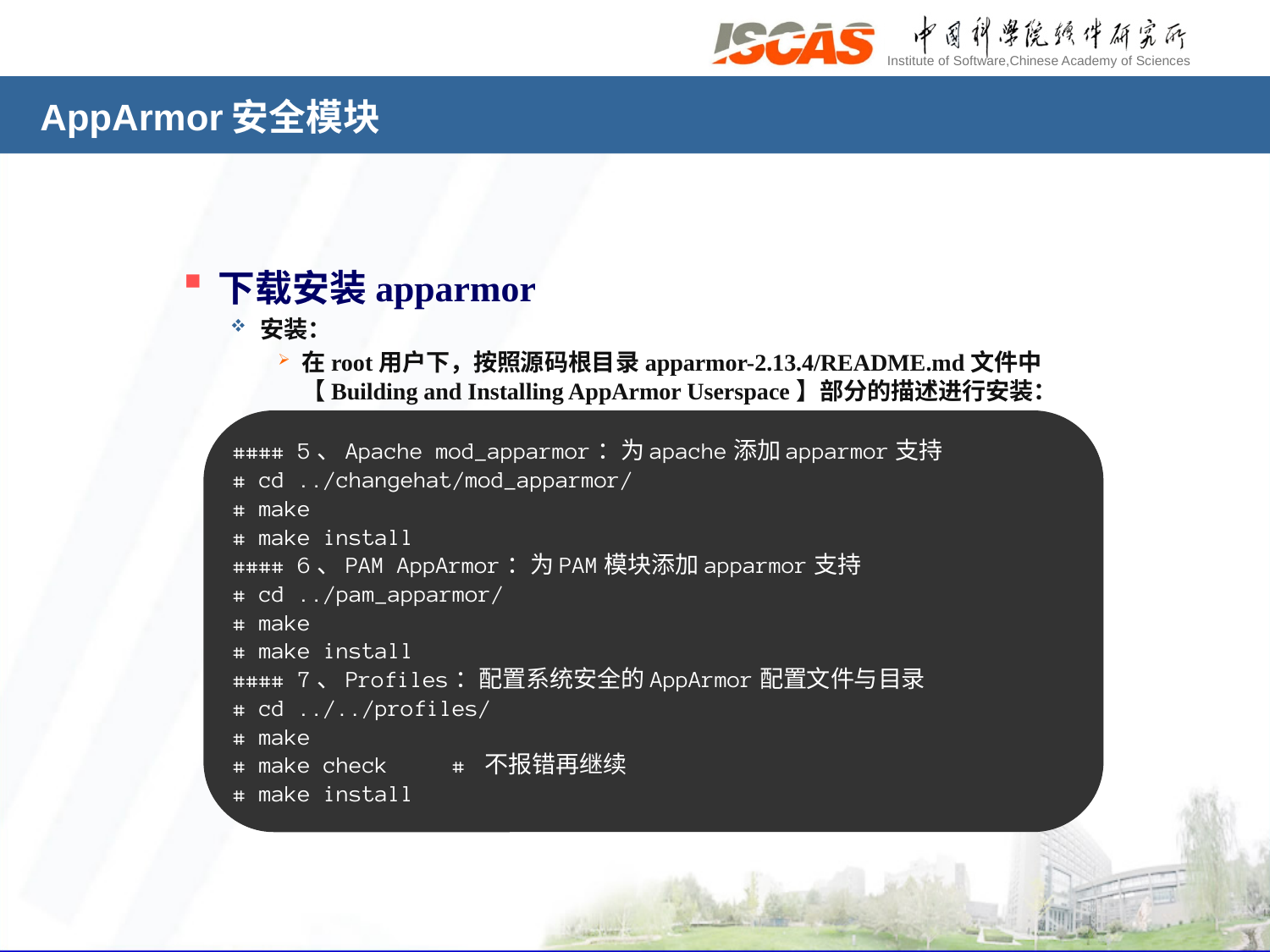

# AppArmor安全模块
下载安装apparmor
安装：
在root用户下，按照源码根目录apparmor-2.13.4/README.md文件中
【Building and Installing AppArmor Userspace】部分的描述进行安装：

#### 5、Apache mod_apparmor：为apache添加apparmor支持
# cd ../changehat/mod_apparmor/
# make
# make install
#### 6、PAM AppArmor：为PAM模块添加apparmor支持
# cd ../pam_apparmor/
# make
# make install
#### 7、Profiles：配置系统安全的AppArmor配置文件与目录
# cd ../../profiles/
# make
# make check     # 不报错再继续
# make install